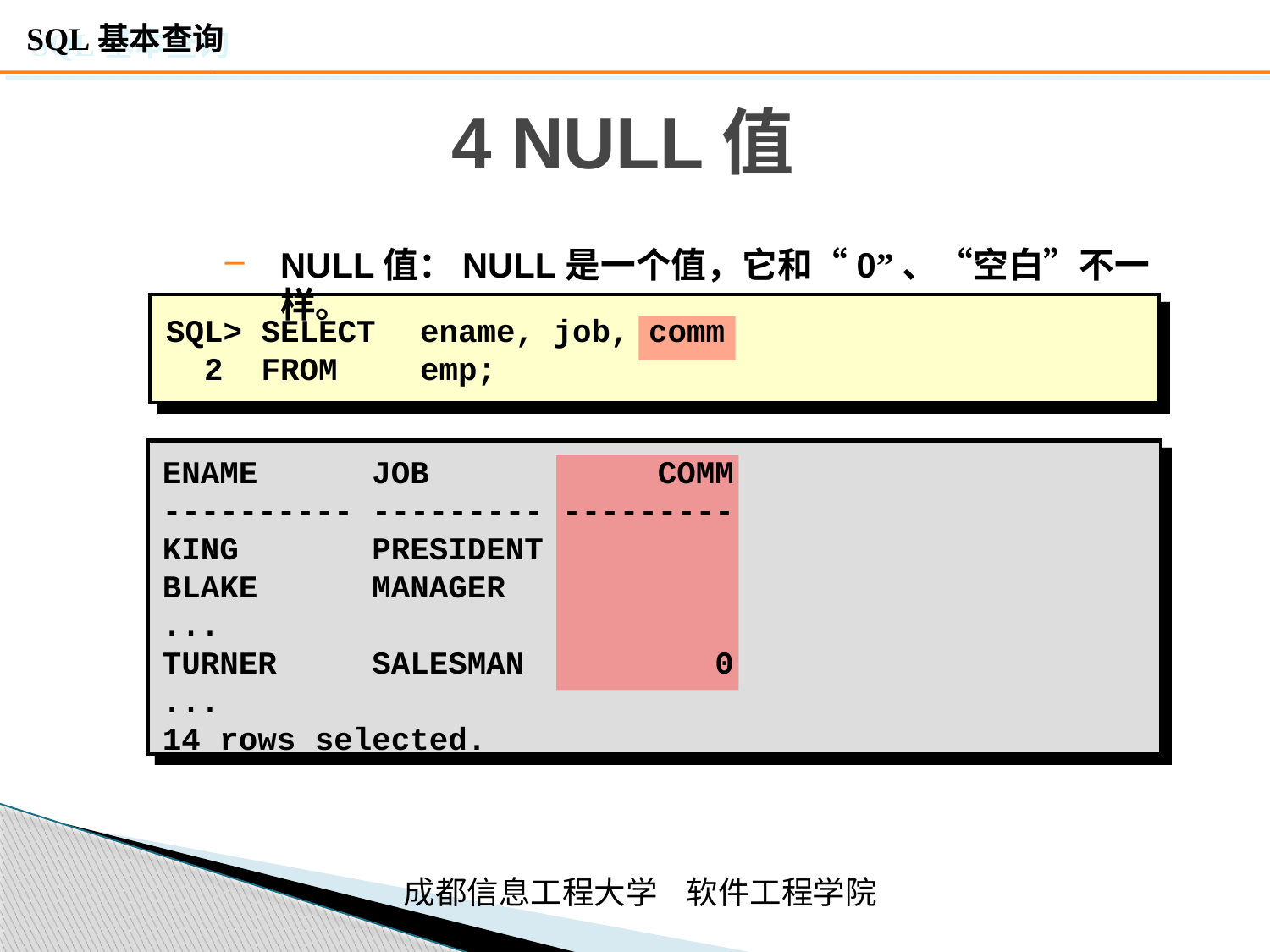

# 4 NULL值
NULL值：NULL是一个值，它和“0”、“空白”不一样。
SQL> SELECT 	ename, job, comm
  2  FROM		emp;

ENAME      JOB            COMM
---------- --------- ---------
KING       PRESIDENT
BLAKE      MANAGER
...
TURNER     SALESMAN          0
...
14 rows selected.